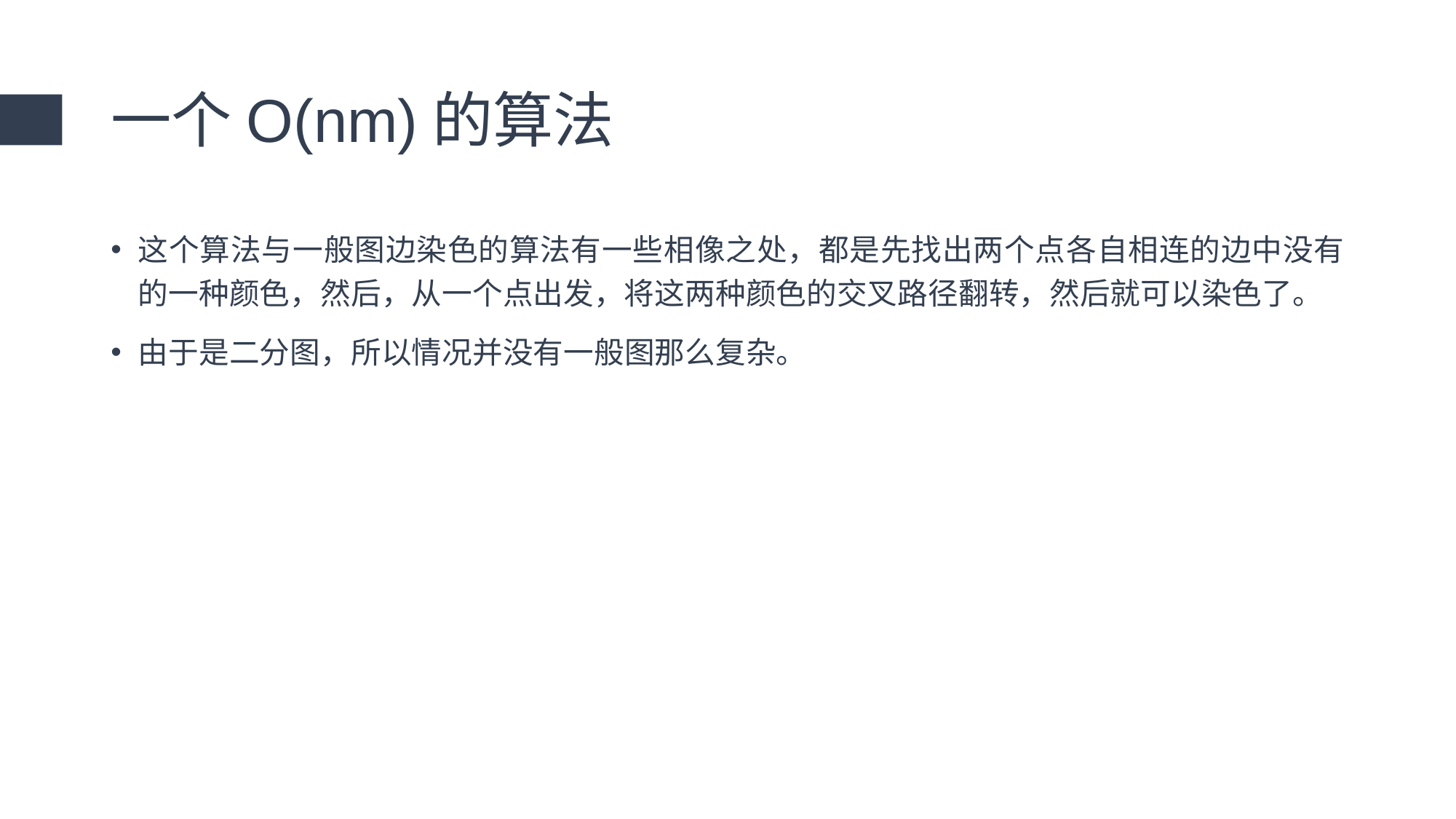

# 一个O(nm)的算法
这个算法与一般图边染色的算法有一些相像之处，都是先找出两个点各自相连的边中没有的一种颜色，然后，从一个点出发，将这两种颜色的交叉路径翻转，然后就可以染色了。
由于是二分图，所以情况并没有一般图那么复杂。